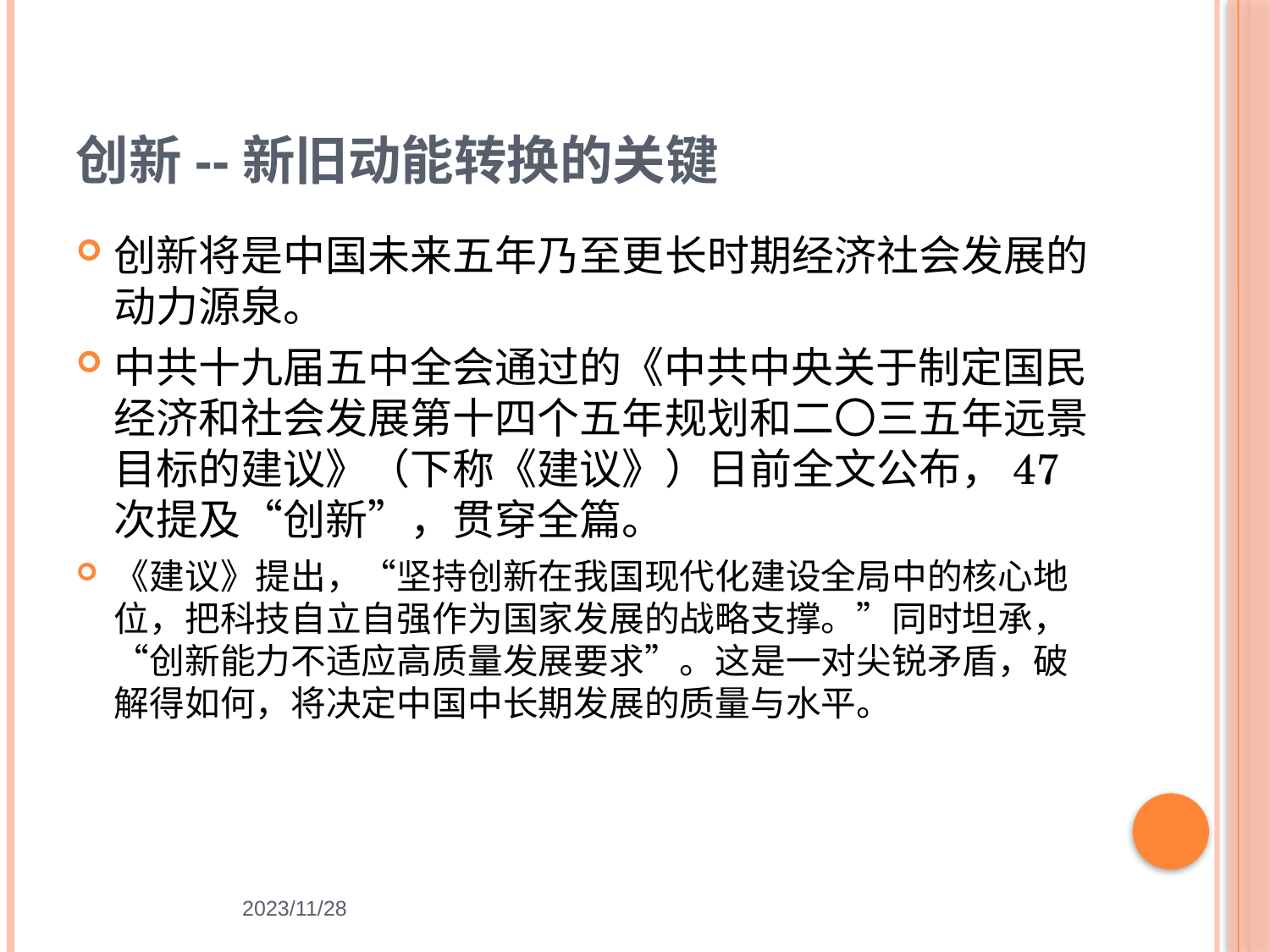

# 创新--新旧动能转换的关键
创新将是中国未来五年乃至更长时期经济社会发展的动力源泉。
中共十九届五中全会通过的《中共中央关于制定国民经济和社会发展第十四个五年规划和二〇三五年远景目标的建议》（下称《建议》）日前全文公布，47次提及“创新”，贯穿全篇。
《建议》提出，“坚持创新在我国现代化建设全局中的核心地位，把科技自立自强作为国家发展的战略支撑。”同时坦承，“创新能力不适应高质量发展要求”。这是一对尖锐矛盾，破解得如何，将决定中国中长期发展的质量与水平。
2023/11/28